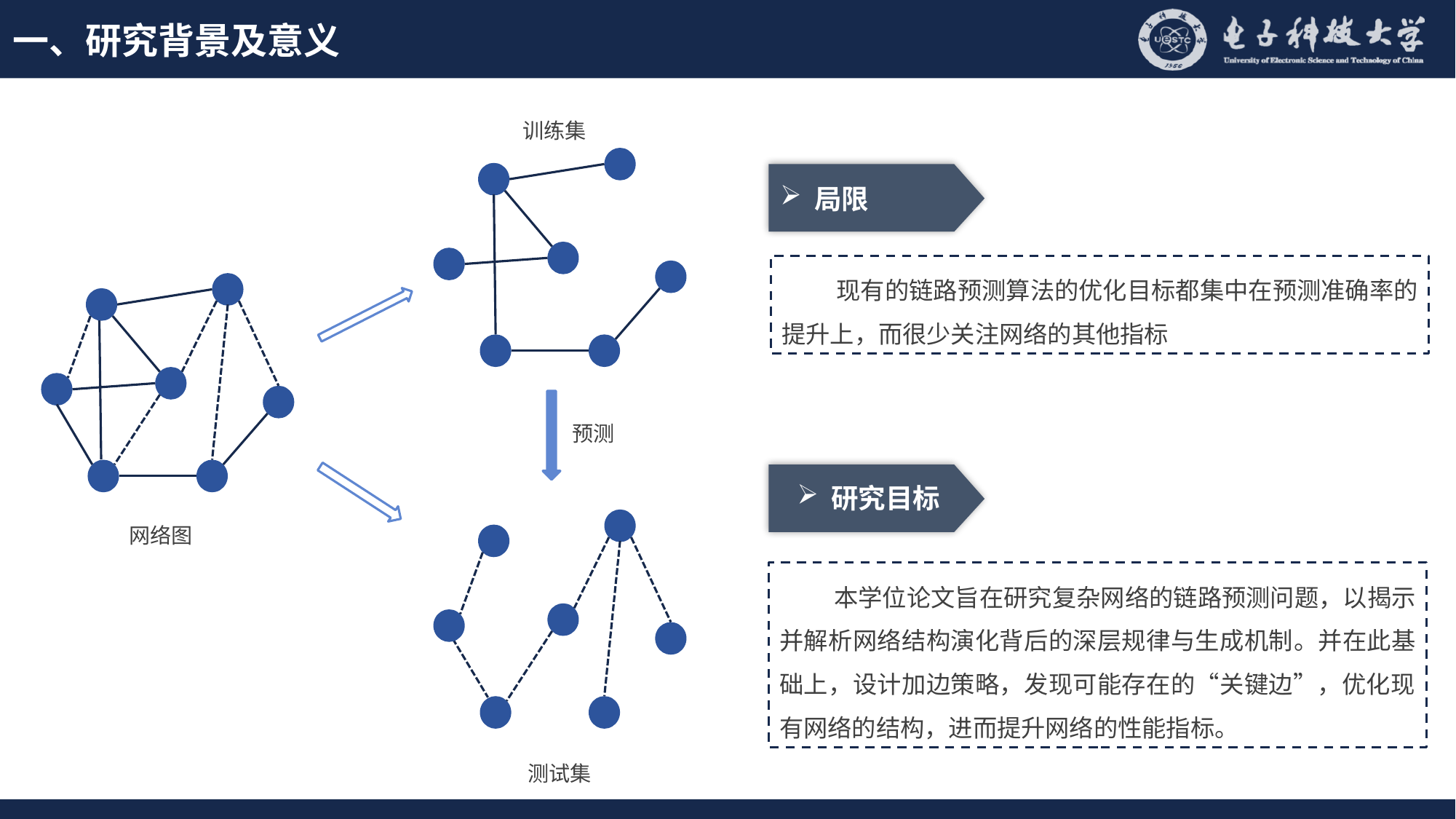

一、研究背景及意义
    训练集

局限

现有的链路预测算法的优化目标都集中在预测准确率的提升上，而很少关注网络的其他指标

    预测

研究目标

    网络图

本学位论文旨在研究复杂网络的链路预测问题，以揭示并解析网络结构演化背后的深层规律与生成机制。并在此基础上，设计加边策略，发现可能存在的“关键边”，优化现有网络的结构，进而提升网络的性能指标。

    测试集